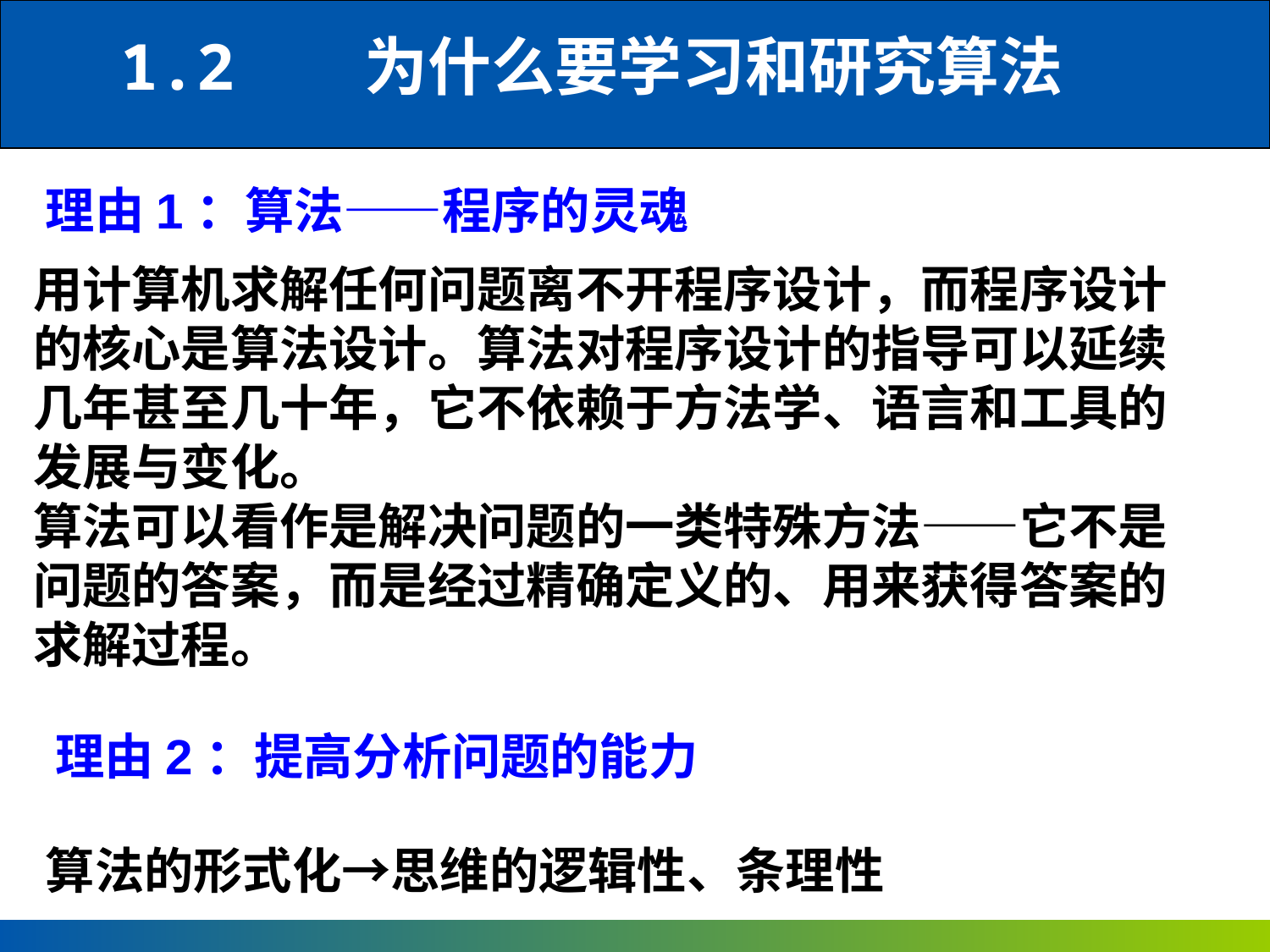

1.2   为什么要学习和研究算法
理由1：算法——程序的灵魂
用计算机求解任何问题离不开程序设计，而程序设计的核心是算法设计。算法对程序设计的指导可以延续几年甚至几十年，它不依赖于方法学、语言和工具的发展与变化。
算法可以看作是解决问题的一类特殊方法——它不是问题的答案，而是经过精确定义的、用来获得答案的求解过程。
理由2：提高分析问题的能力
算法的形式化→思维的逻辑性、条理性